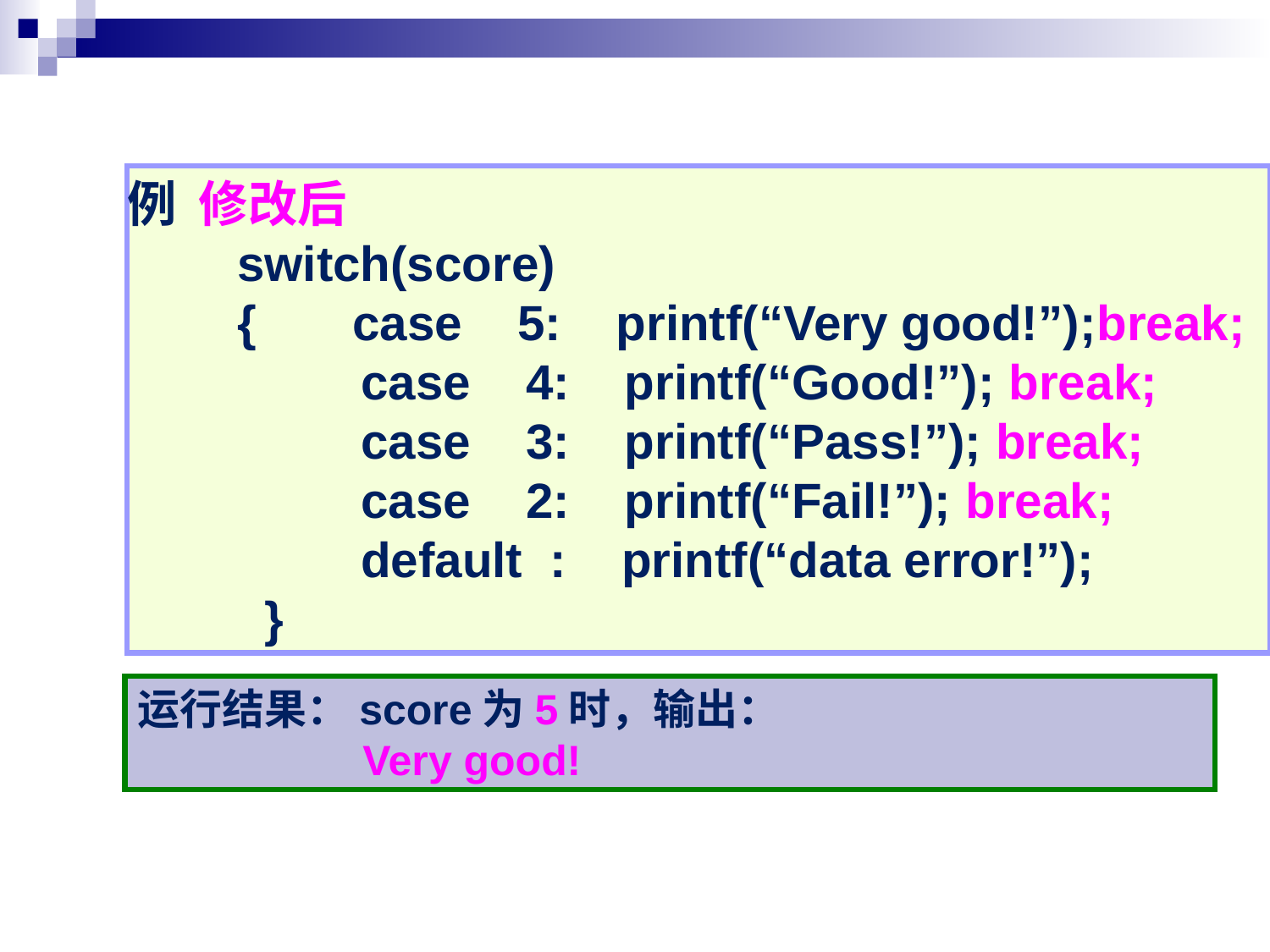

例  修改后
        switch(score)
        {       case    5:    printf(“Very good!”);break;
                 case    4:    printf(“Good!”); break;
                 case    3:    printf(“Pass!”); break;
                 case    2:    printf(“Fail!”); break;
                 default  :    printf(“data error!”);
          }
运行结果：score为5时，输出：
                   Very good!
27